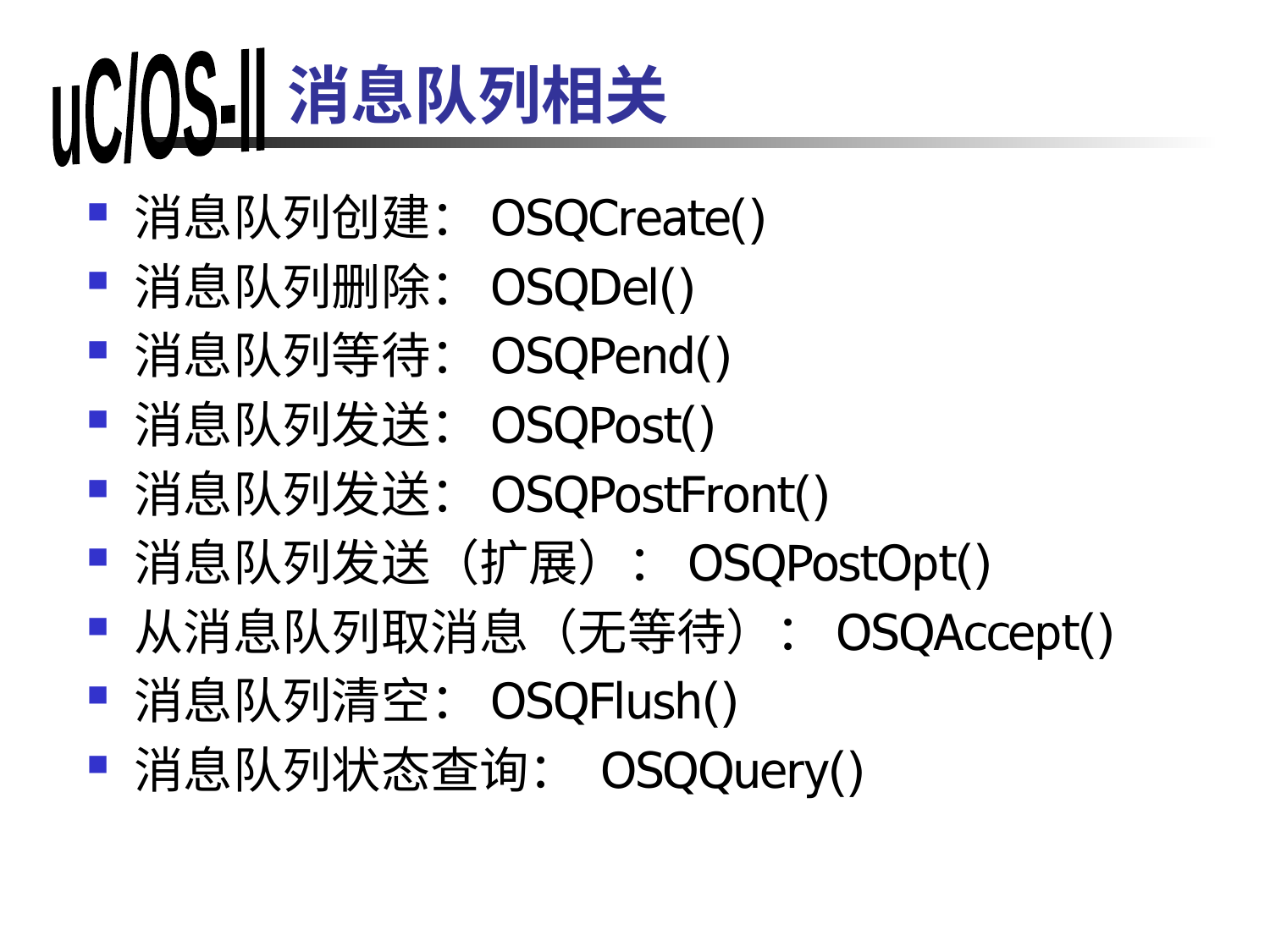

# 消息队列相关
消息队列创建：OSQCreate()
消息队列删除：OSQDel()
消息队列等待：OSQPend()
消息队列发送：OSQPost()
消息队列发送：OSQPostFront()
消息队列发送（扩展）：OSQPostOpt()
从消息队列取消息（无等待）：OSQAccept()
消息队列清空：OSQFlush()
消息队列状态查询： OSQQuery()